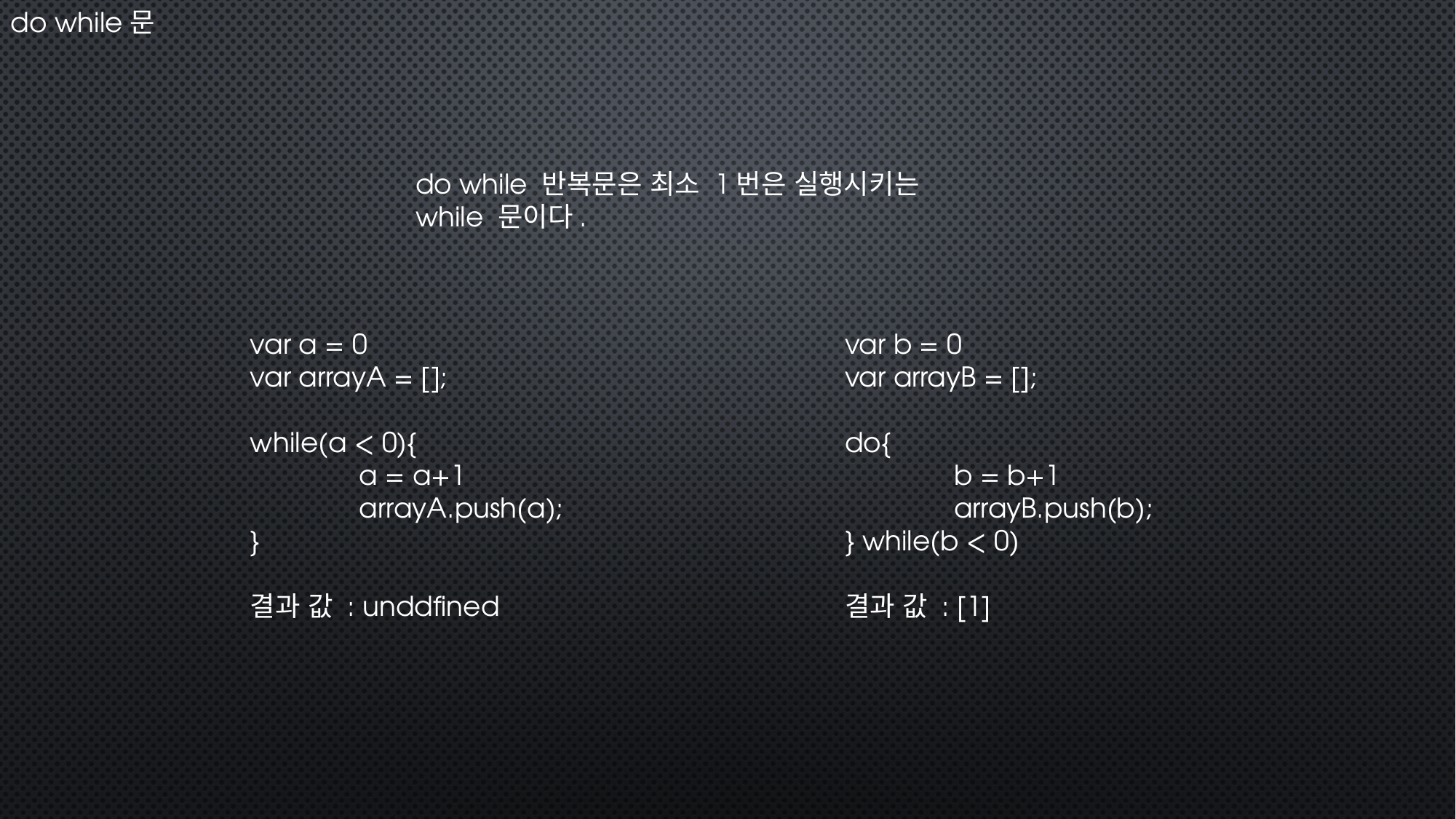

do while문
do while 반복문은 최소 1번은 실행시키는 while 문이다.
var a = 0
var arrayA = [];

while(a < 0){
	a = a+1
	arrayA.push(a);
}

결과 값 : unddfined
var b = 0
var arrayB = [];

do{
	b = b+1
	arrayB.push(b);
} while(b < 0)

결과 값 : [1]